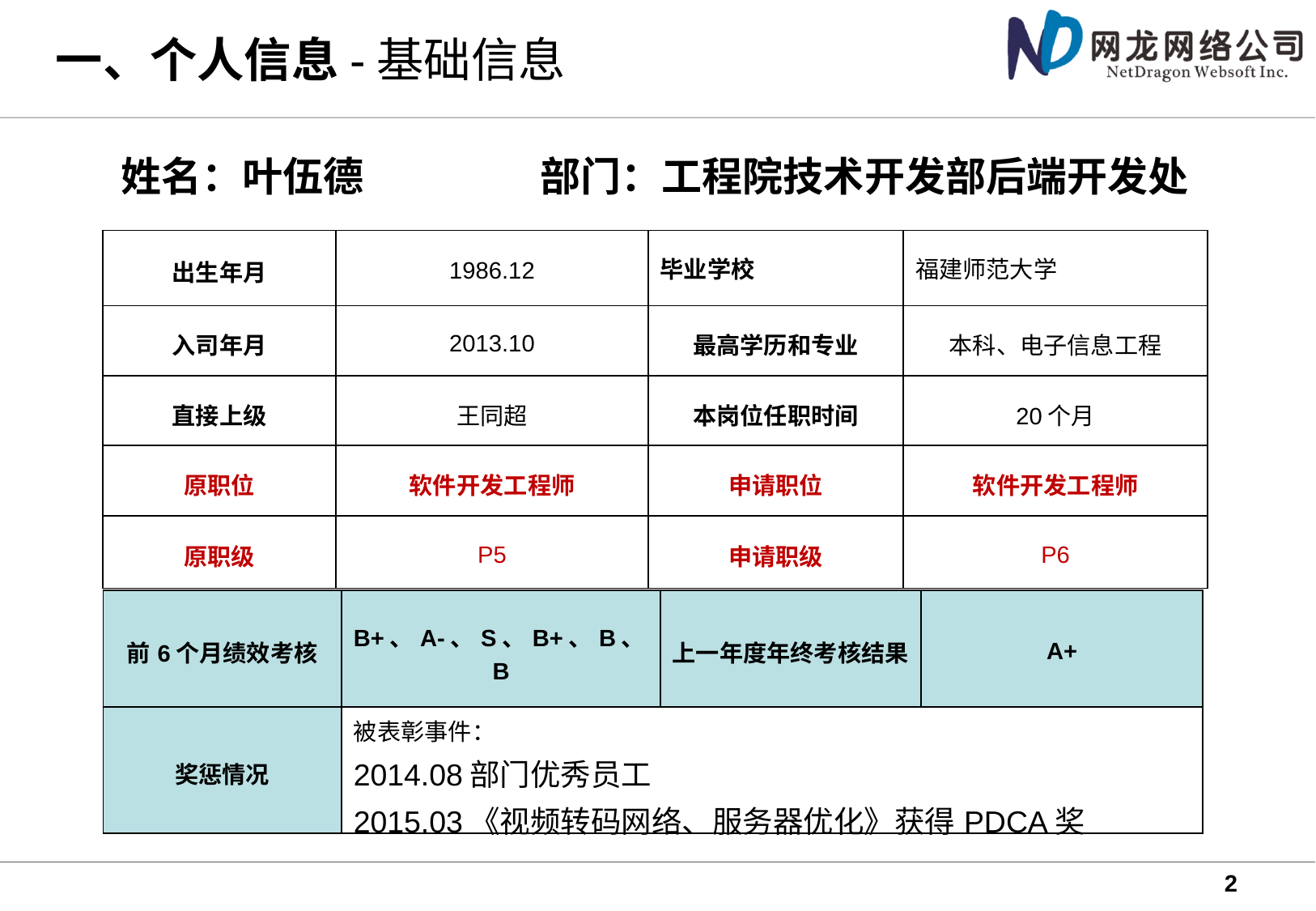

# 一、个人信息-基础信息
部门：工程院技术开发部后端开发处
姓名：叶伍德
| 出生年月 | 1986.12 | 毕业学校 | 福建师范大学 |
| --- | --- | --- | --- |
| 入司年月 | 2013.10 | 最高学历和专业 | 本科、电子信息工程 |
| 直接上级 | 王同超 | 本岗位任职时间 | 20个月 |
| 原职位 | 软件开发工程师 | 申请职位 | 软件开发工程师 |
| 原职级 | P5 | 申请职级 | P6 |
| 前6个月绩效考核 | B+、A-、S、B+、B、B | 上一年度年终考核结果 | A+ |
| --- | --- | --- | --- |
| 奖惩情况 | 被表彰事件： 2014.08部门优秀员工 2015.03《视频转码网络、服务器优化》获得PDCA奖 |  |  |
2